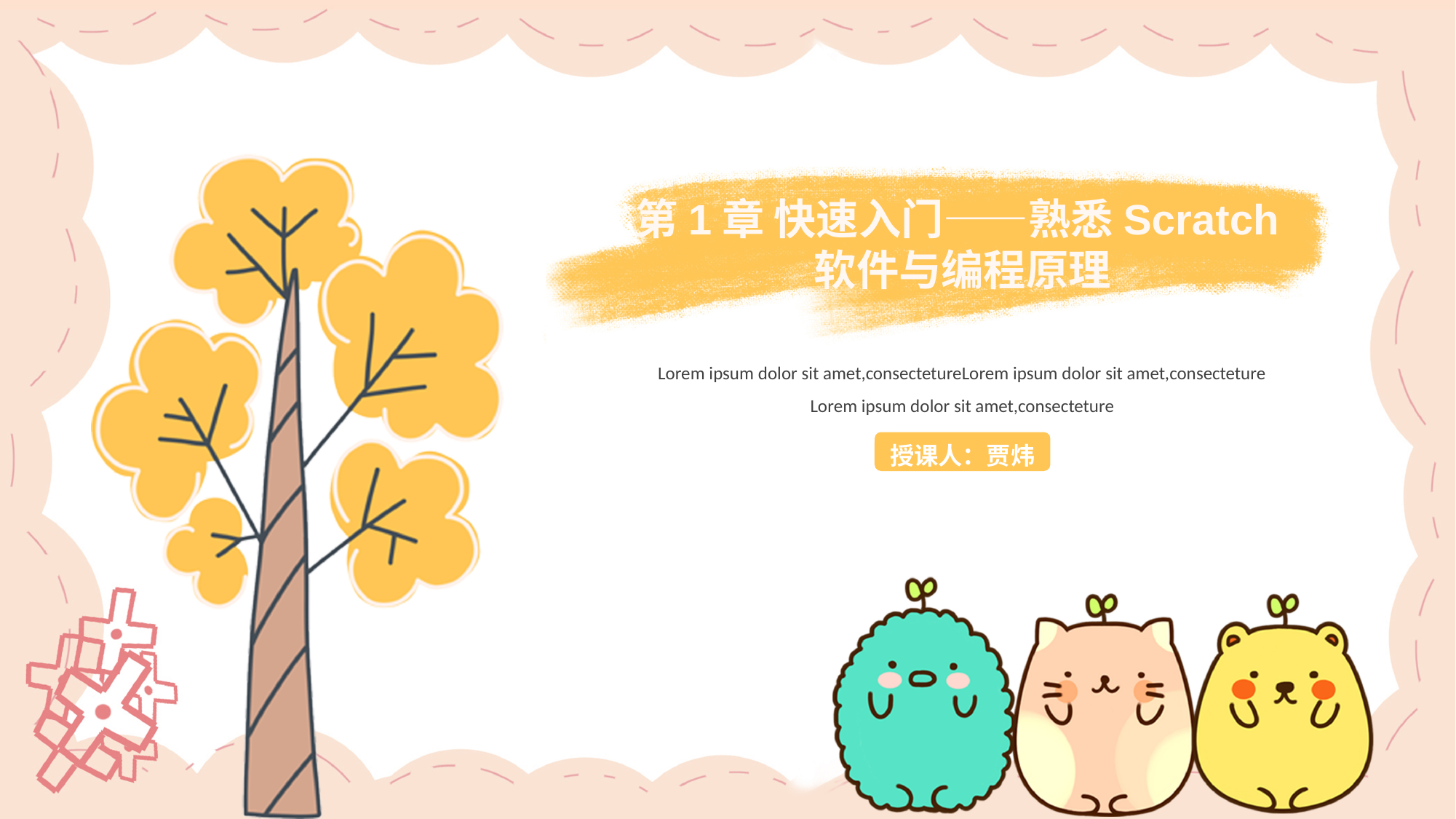

第1章 快速入门——熟悉Scratch软件与编程原理
Lorem ipsum dolor sit amet,consectetureLorem ipsum dolor sit amet,consecteture Lorem ipsum dolor sit amet,consecteture

授课人：贾炜